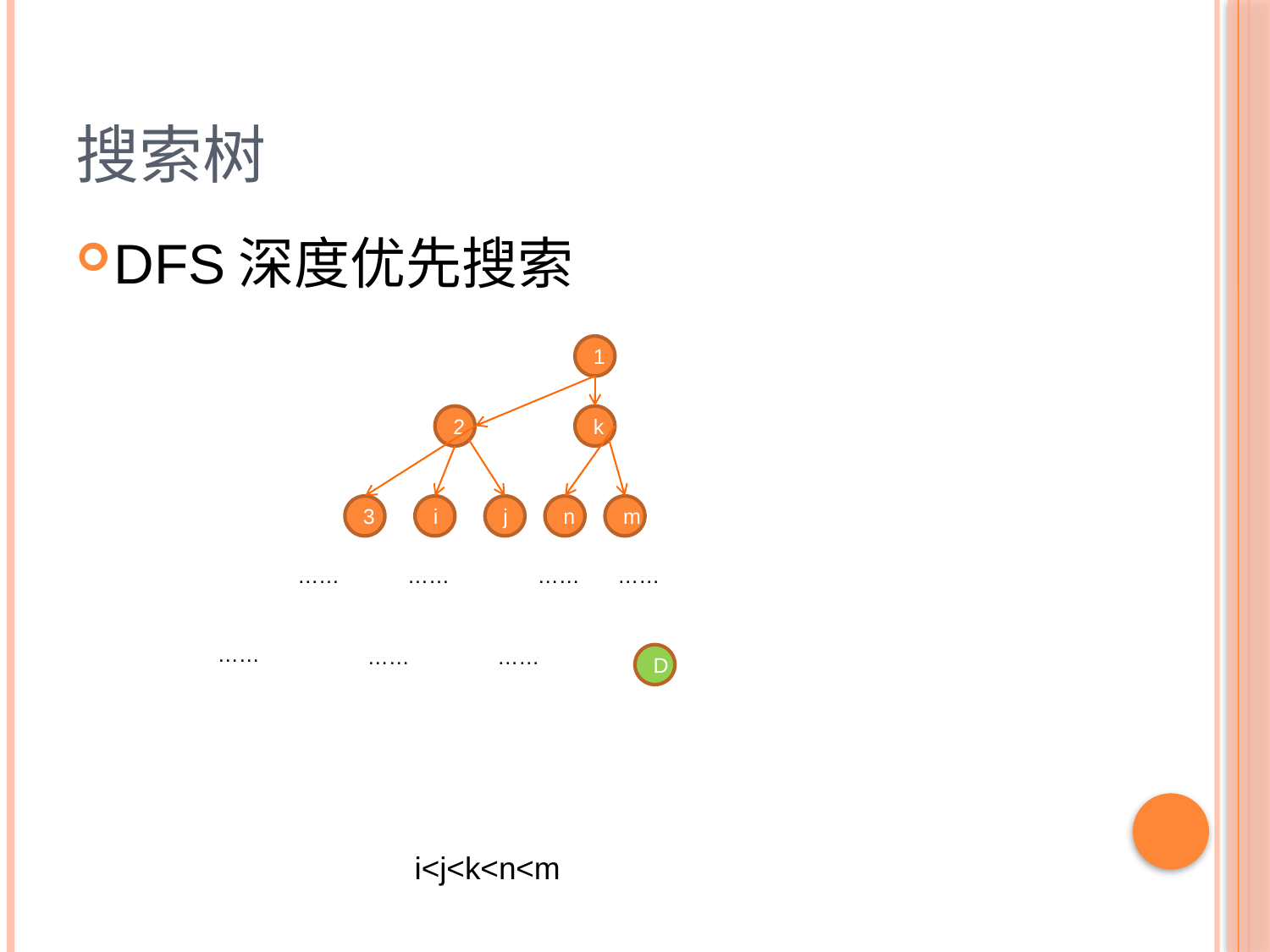

# 搜索树
DFS深度优先搜索

                                       i<j<k<n<m
1
2
k
3
i
j
n
m
……
……
……
……
……
……
……
D